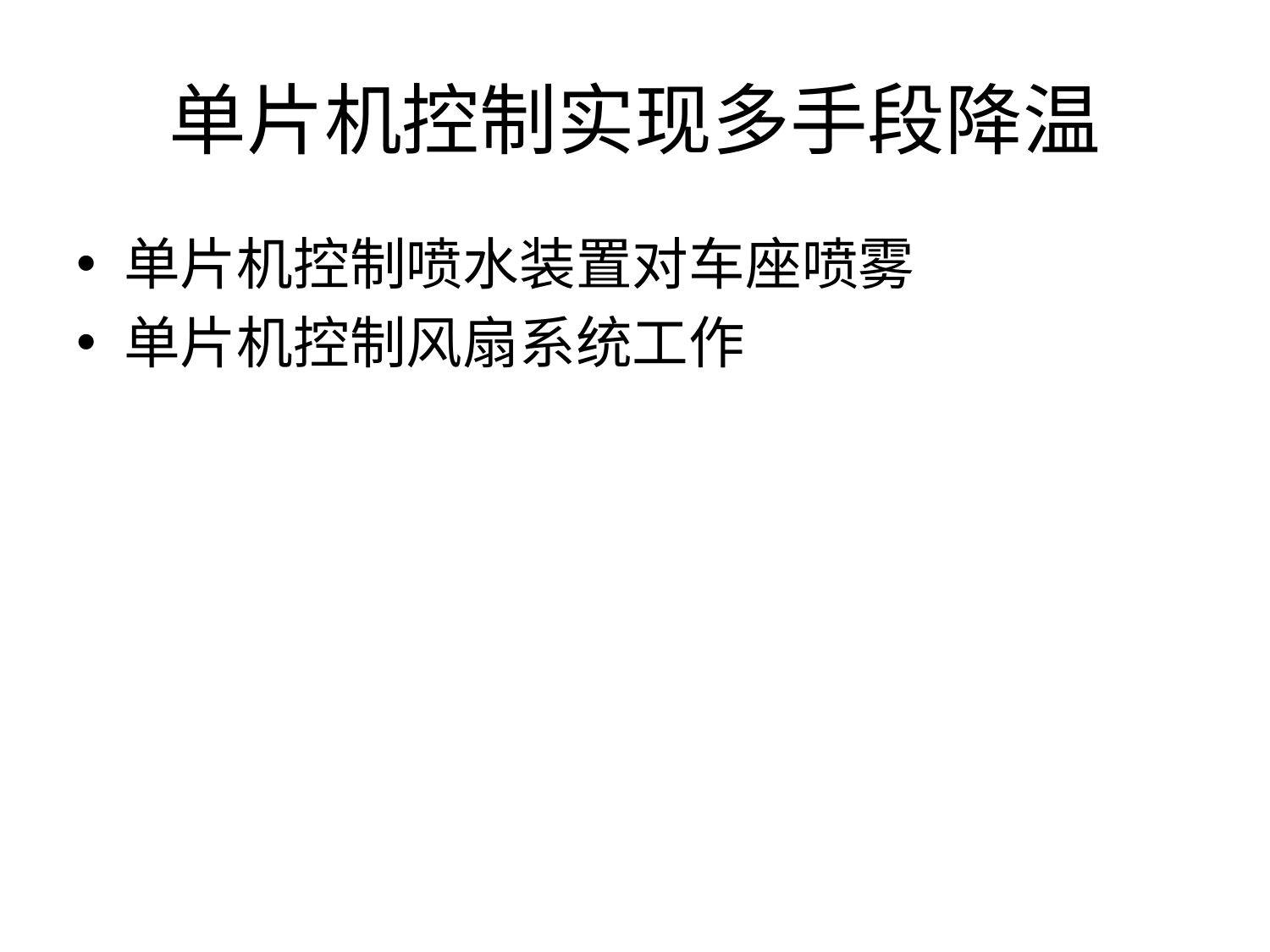

# 单片机控制实现多手段降温
单片机控制喷水装置对车座喷雾
单片机控制风扇系统工作